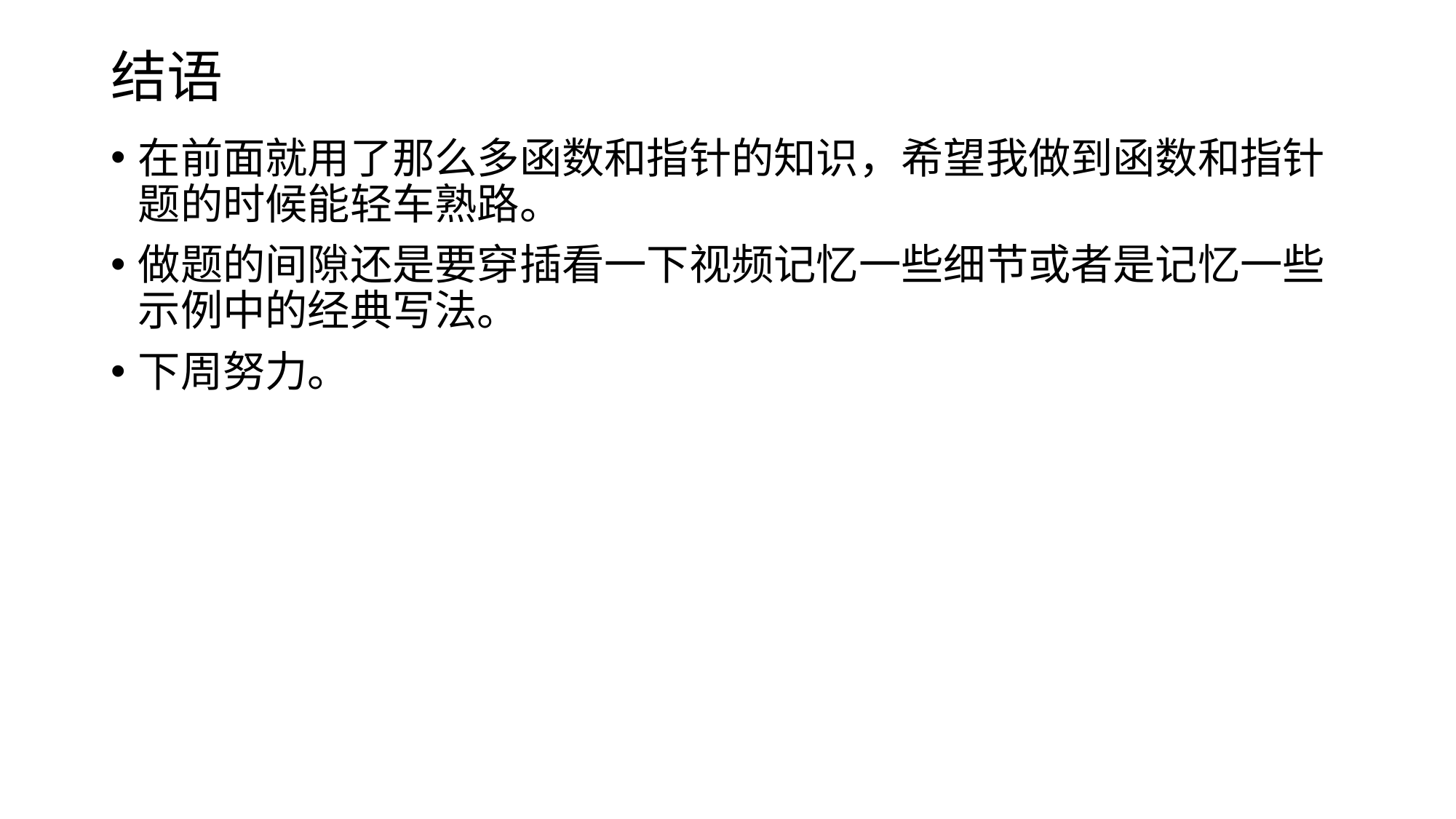

# 结语
在前面就用了那么多函数和指针的知识，希望我做到函数和指针题的时候能轻车熟路。
做题的间隙还是要穿插看一下视频记忆一些细节或者是记忆一些示例中的经典写法。
下周努力。